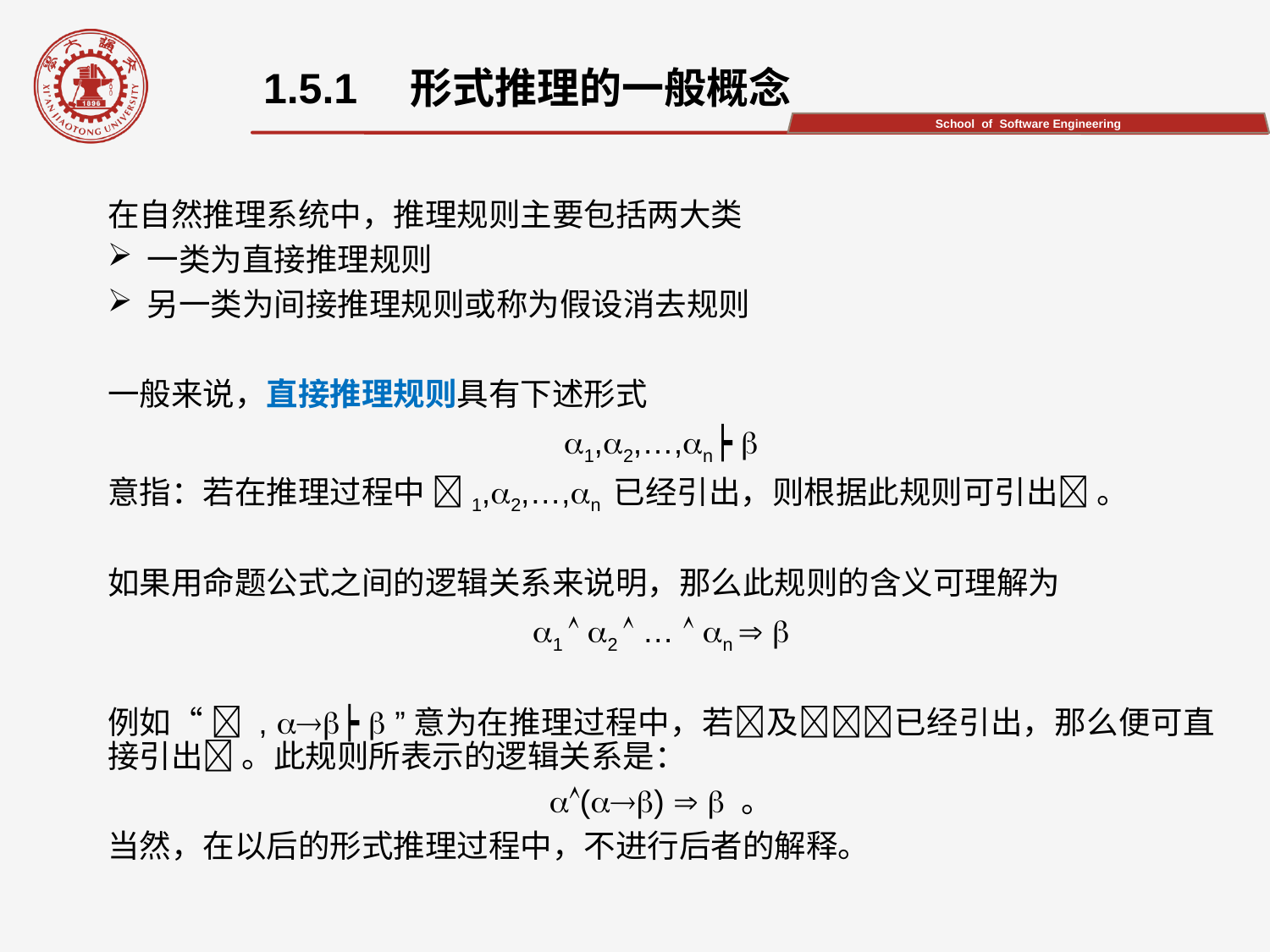

1.5.1　形式推理的一般概念
在自然推理系统中，推理规则主要包括两大类
一类为直接推理规则
另一类为间接推理规则或称为假设消去规则

一般来说，直接推理规则具有下述形式
α1,α2,…,αn┝ β
意指：若在推理过程中 α1,α2,…,αn 已经引出，则根据此规则可引出β 。

如果用命题公式之间的逻辑关系来说明，那么此规则的含义可理解为
α1 ∧ α2 ∧ … ∧ αn ⇒ β

例如“ α , α→β┝ β ”意为在推理过程中，若α及α→β已经引出，那么便可直接引出β 。此规则所表示的逻辑关系是：
α∧(α→β) ⇒ β 。
当然，在以后的形式推理过程中，不进行后者的解释。